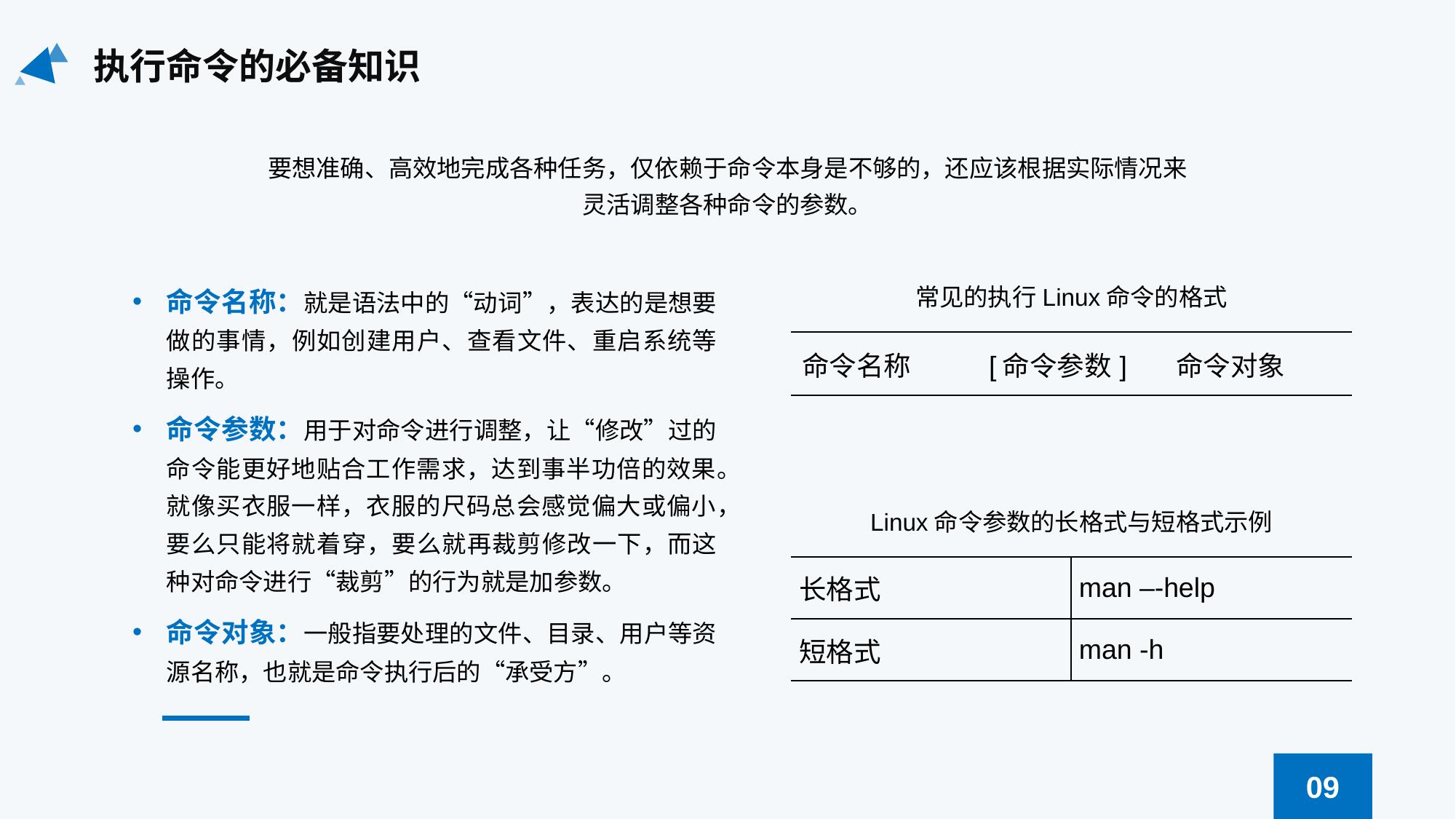

执行命令的必备知识

要想准确、高效地完成各种任务，仅依赖于命令本身是不够的，还应该根据实际情况来灵活调整各种命令的参数。
命令名称：就是语法中的“动词”，表达的是想要做的事情，例如创建用户、查看文件、重启系统等操作。
命令参数：用于对命令进行调整，让“修改”过的命令能更好地贴合工作需求，达到事半功倍的效果。就像买衣服一样，衣服的尺码总会感觉偏大或偏小，要么只能将就着穿，要么就再裁剪修改一下，而这种对命令进行“裁剪”的行为就是加参数。
命令对象：一般指要处理的文件、目录、用户等资源名称，也就是命令执行后的“承受方”。
常见的执行Linux命令的格式
| 命令名称 | [命令参数] | 命令对象 |
| --- | --- | --- |
Linux命令参数的长格式与短格式示例
| 长格式 | man –-help |
| --- | --- |
| 短格式 | man -h |

09